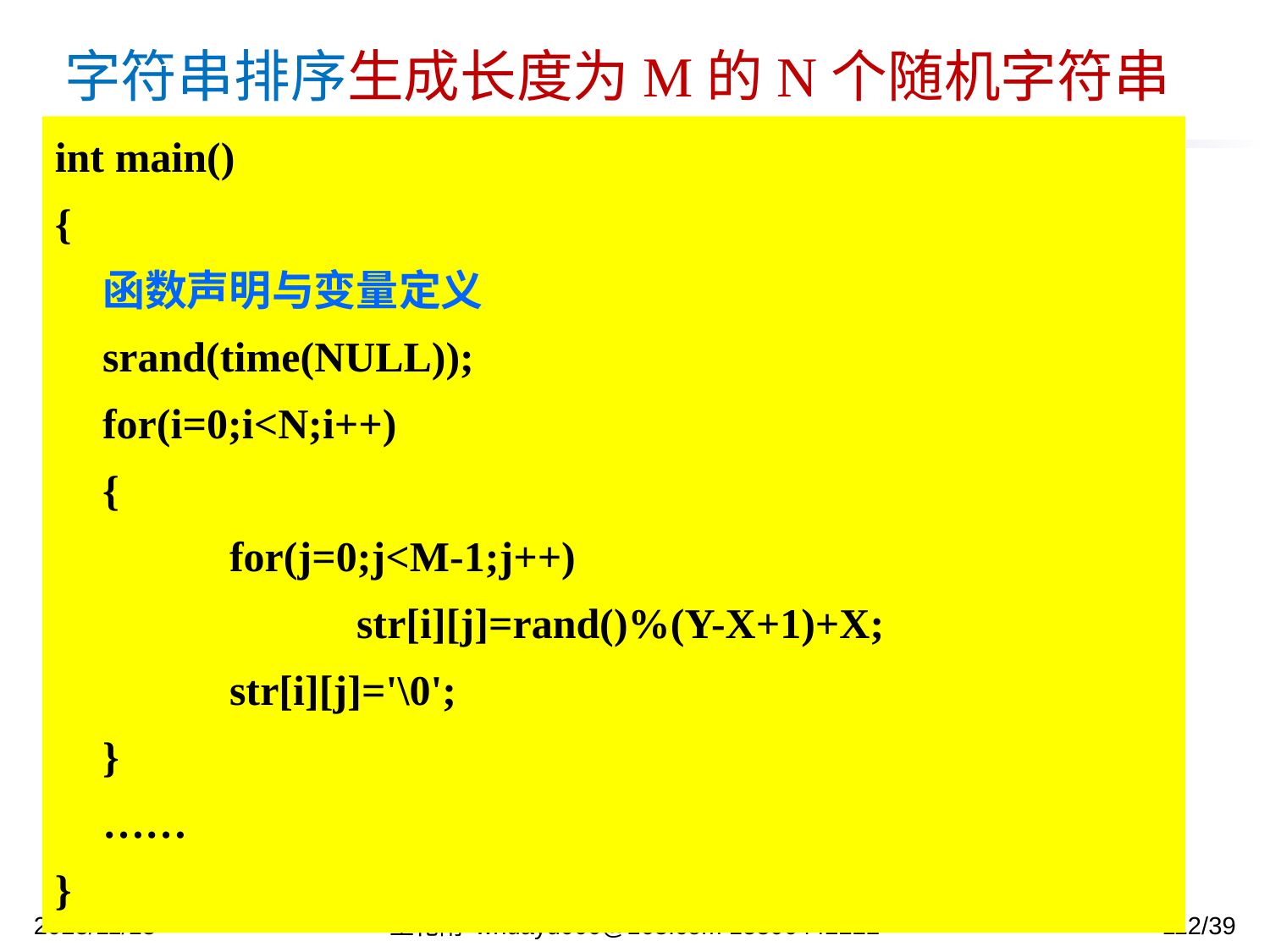

字符串排序生成长度为M的N个随机字符串
int main()
{
  	函数声明与变量定义
	srand(time(NULL));
	for(i=0;i<N;i++)
	{
		for(j=0;j<M-1;j++)
			str[i][j]=rand()%(Y-X+1)+X;
		str[i][j]='\0';
	}
	……
}
输出一个字符串
2023/11/13
王化雨 whuayu000@163.com 13306442222
112/39